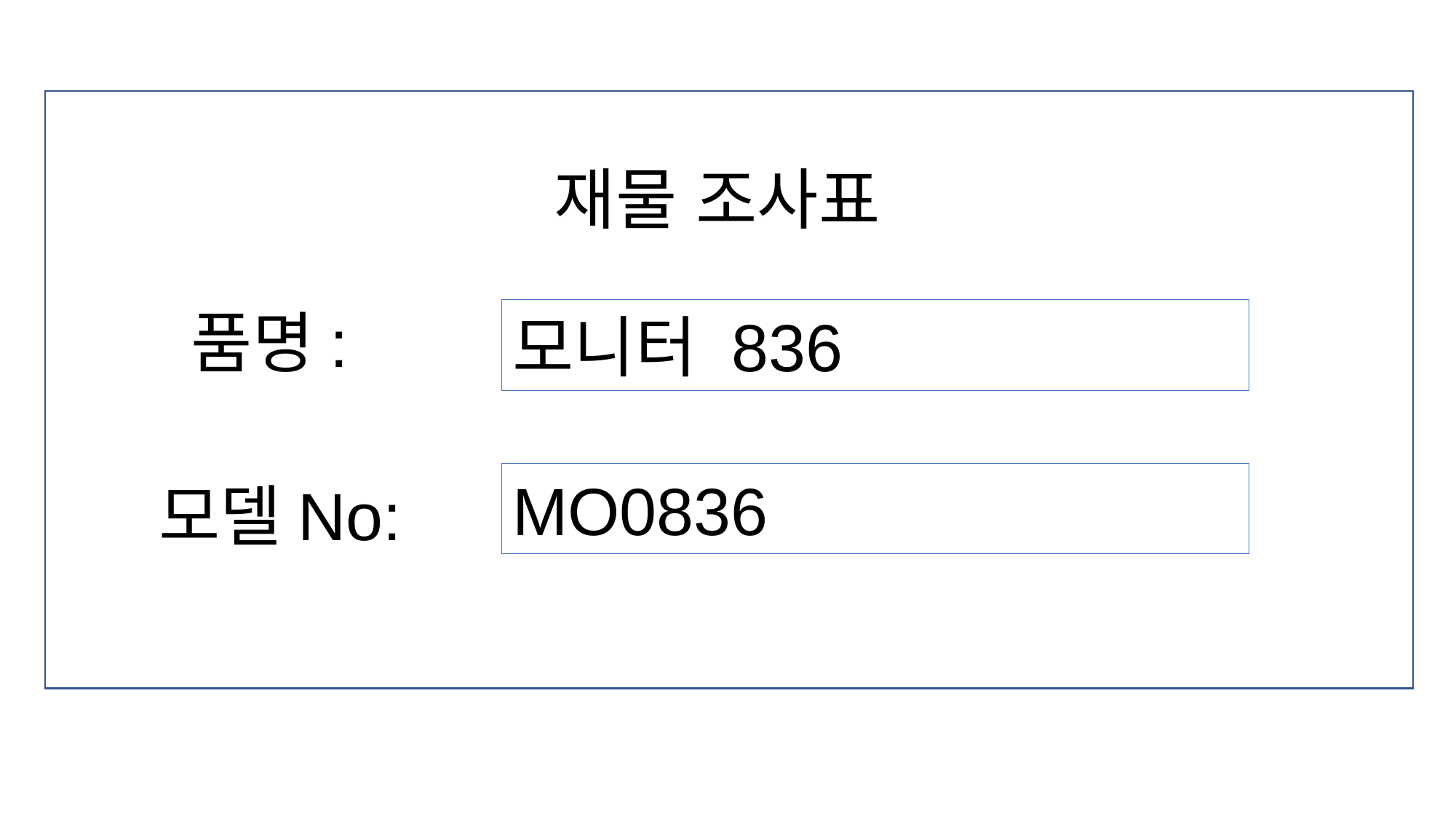

재물 조사표
품명:
모니터 836
MO0836
모델No: